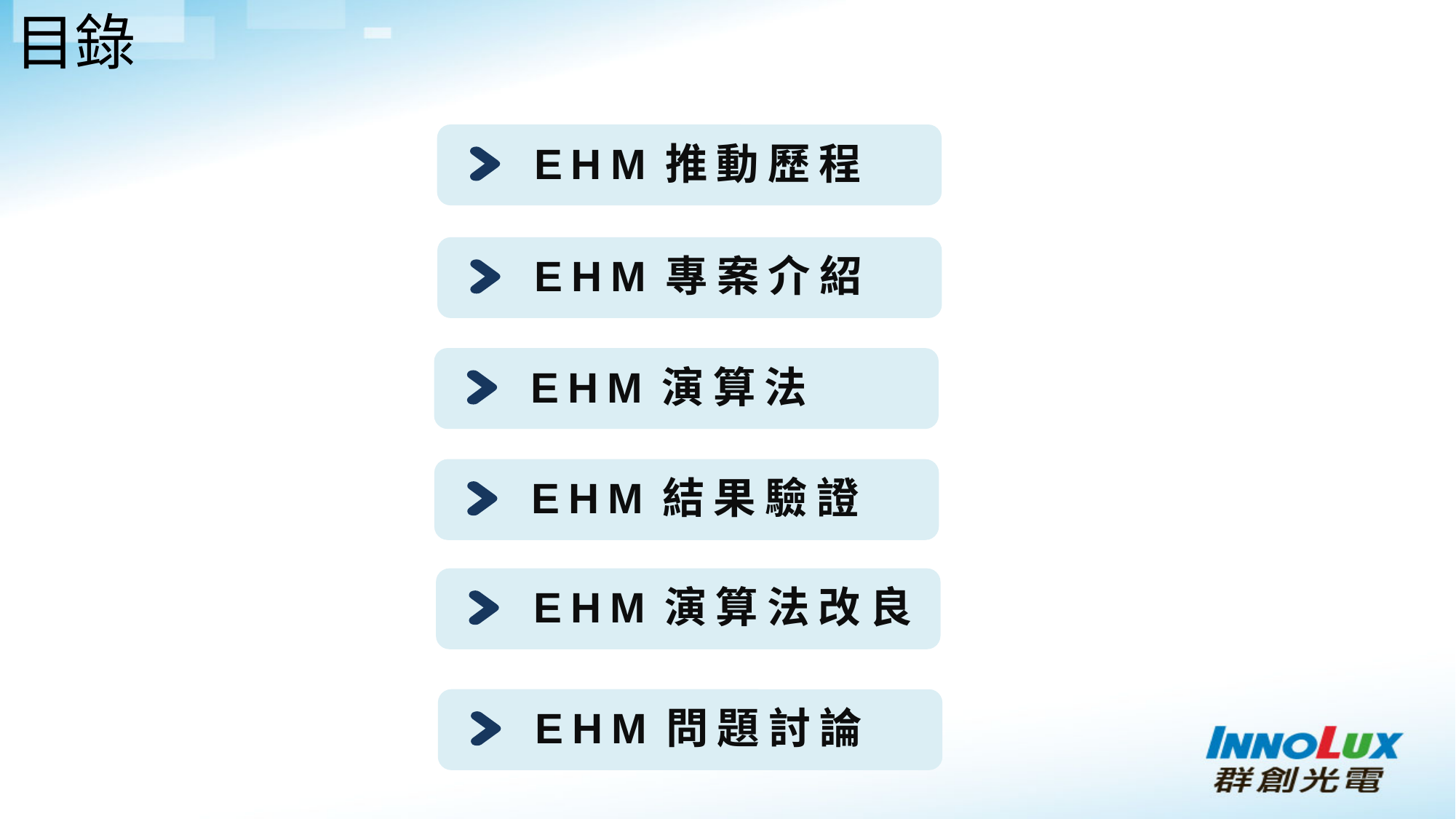

# 目錄

EHM推動歷程

EHM專案介紹

EHM演算法

EHM結果驗證

EHM演算法改良

EHM問題討論